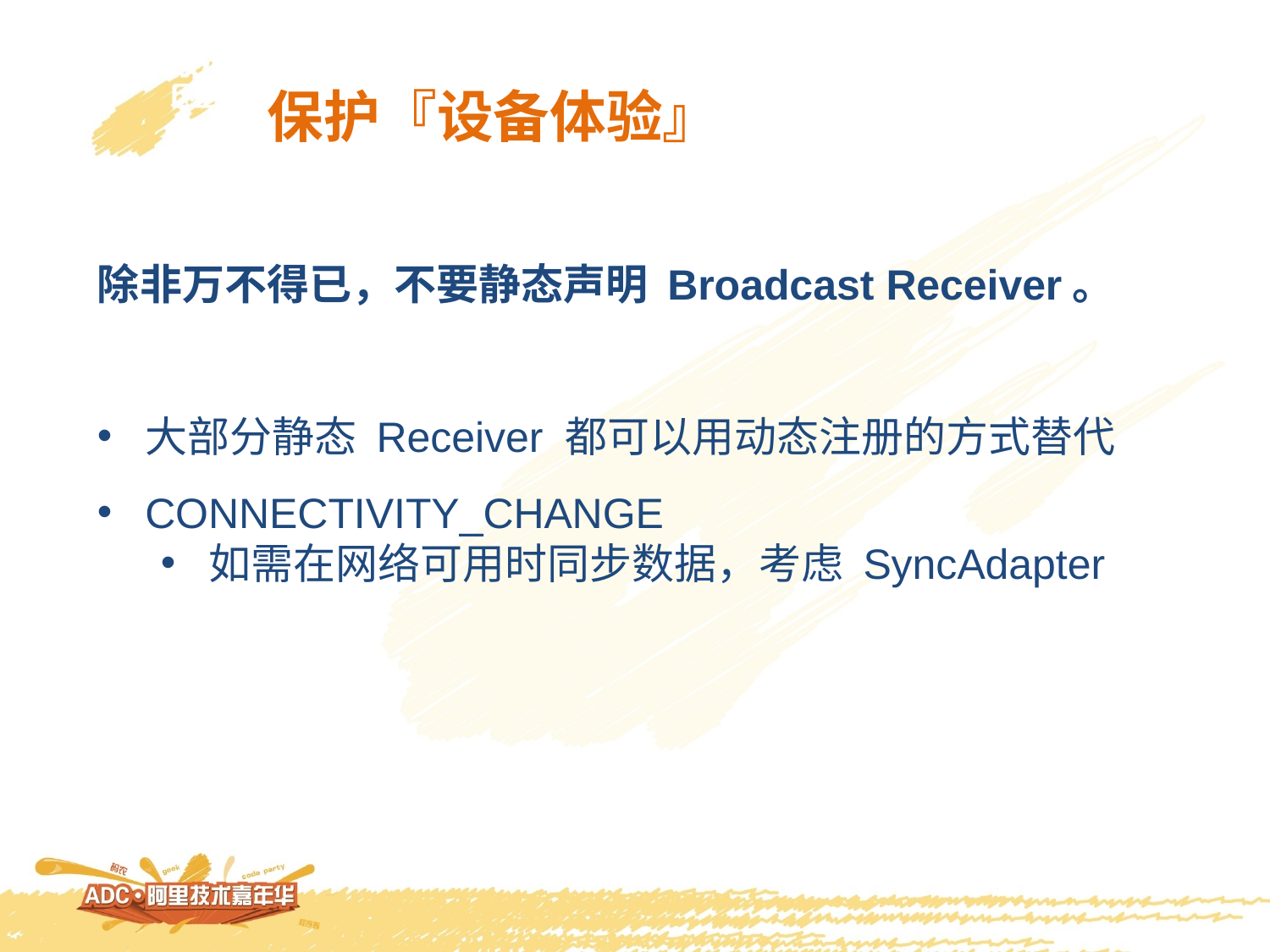

保护『设备体验』
除非万不得已，不要静态声明 Broadcast Receiver。

大部分静态 Receiver 都可以用动态注册的方式替代
CONNECTIVITY_CHANGE
如需在网络可用时同步数据，考虑 SyncAdapter